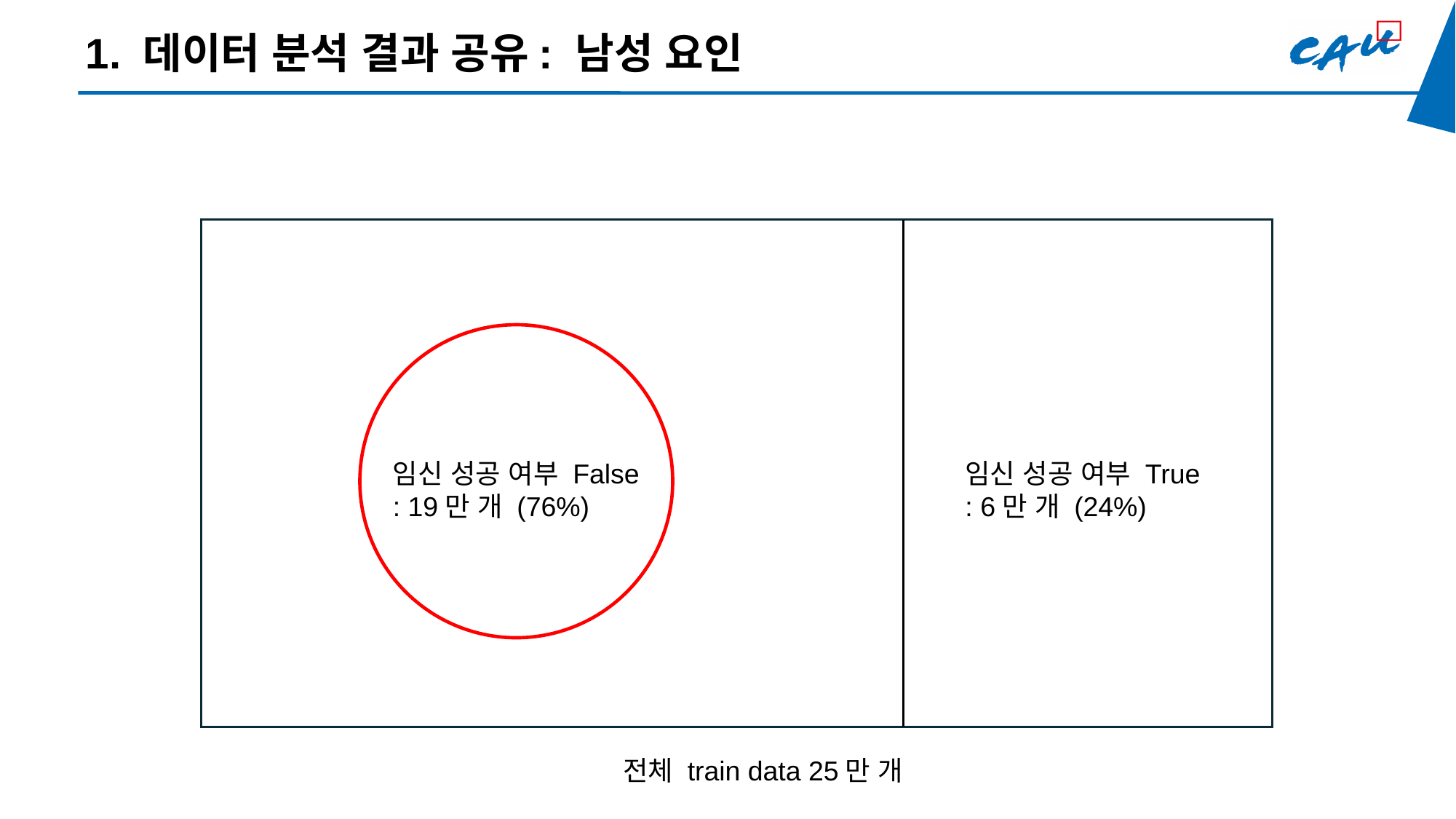

1. 데이터 분석 결과 공유: 남성 요인

임신 성공 여부 True
: 6만 개 (24%)
임신 성공 여부 False
: 19만 개 (76%)
전체 train data 25만 개